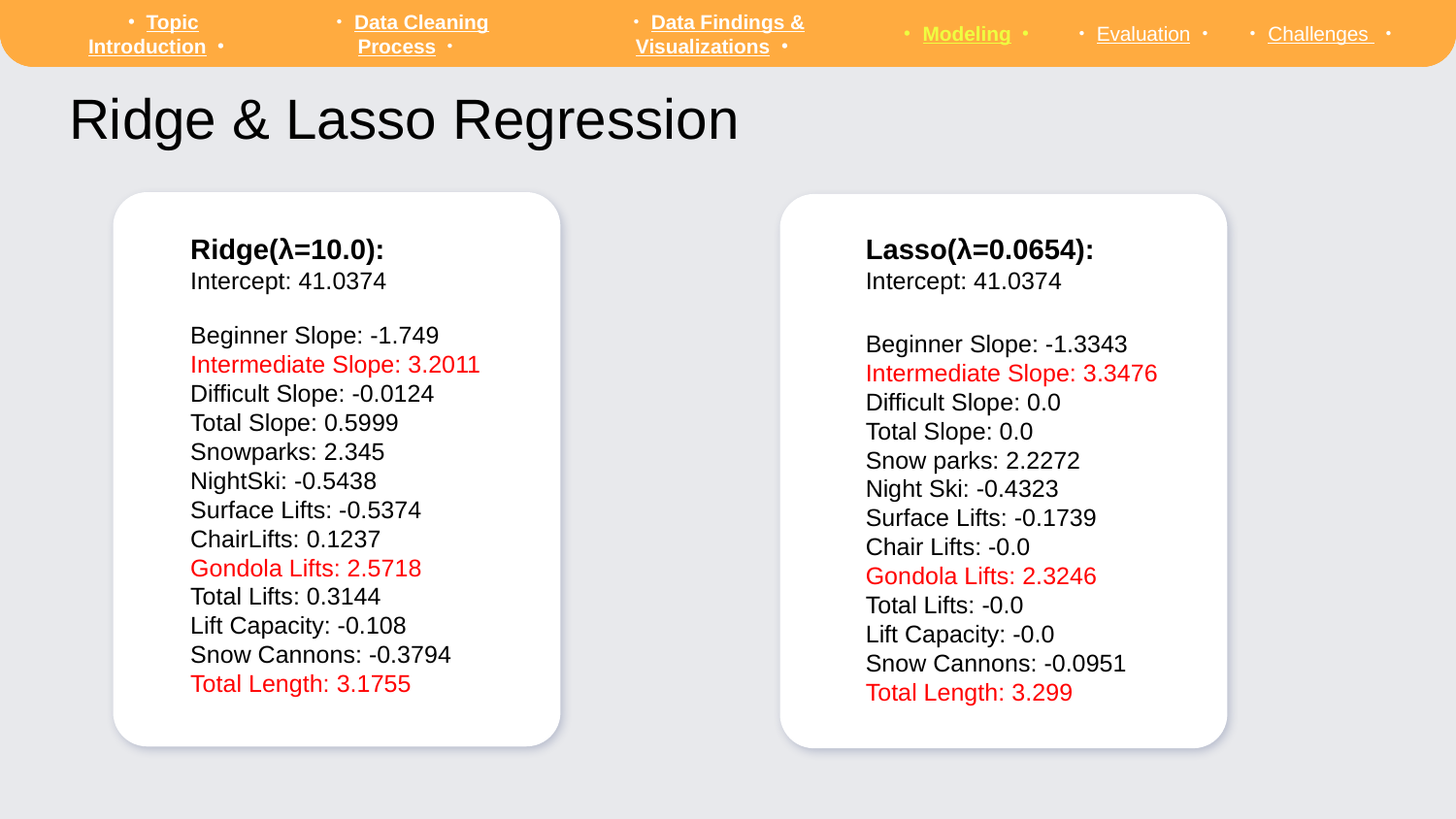

・Topic Introduction・
・Data Cleaning Process・
・Data Findings & Visualizations・
・Modeling・
・Evaluation・
・Challenges ・
Ridge & Lasso Regression

Ridge(λ=10.0):
Intercept: 41.0374

Beginner Slope: -1.749
Intermediate Slope: 3.2011
Difficult Slope: -0.0124
Total Slope: 0.5999
Snowparks: 2.345
NightSki: -0.5438
Surface Lifts: -0.5374
ChairLifts: 0.1237
Gondola Lifts: 2.5718
Total Lifts: 0.3144
Lift Capacity: -0.108
Snow Cannons: -0.3794
Total Length: 3.1755
Lasso(λ=0.0654):
Intercept: 41.0374

Beginner Slope: -1.3343
Intermediate Slope: 3.3476
Difficult Slope: 0.0
Total Slope: 0.0
Snow parks: 2.2272
Night Ski: -0.4323
Surface Lifts: -0.1739
Chair Lifts: -0.0
Gondola Lifts: 2.3246
Total Lifts: -0.0
Lift Capacity: -0.0
Snow Cannons: -0.0951
Total Length: 3.299